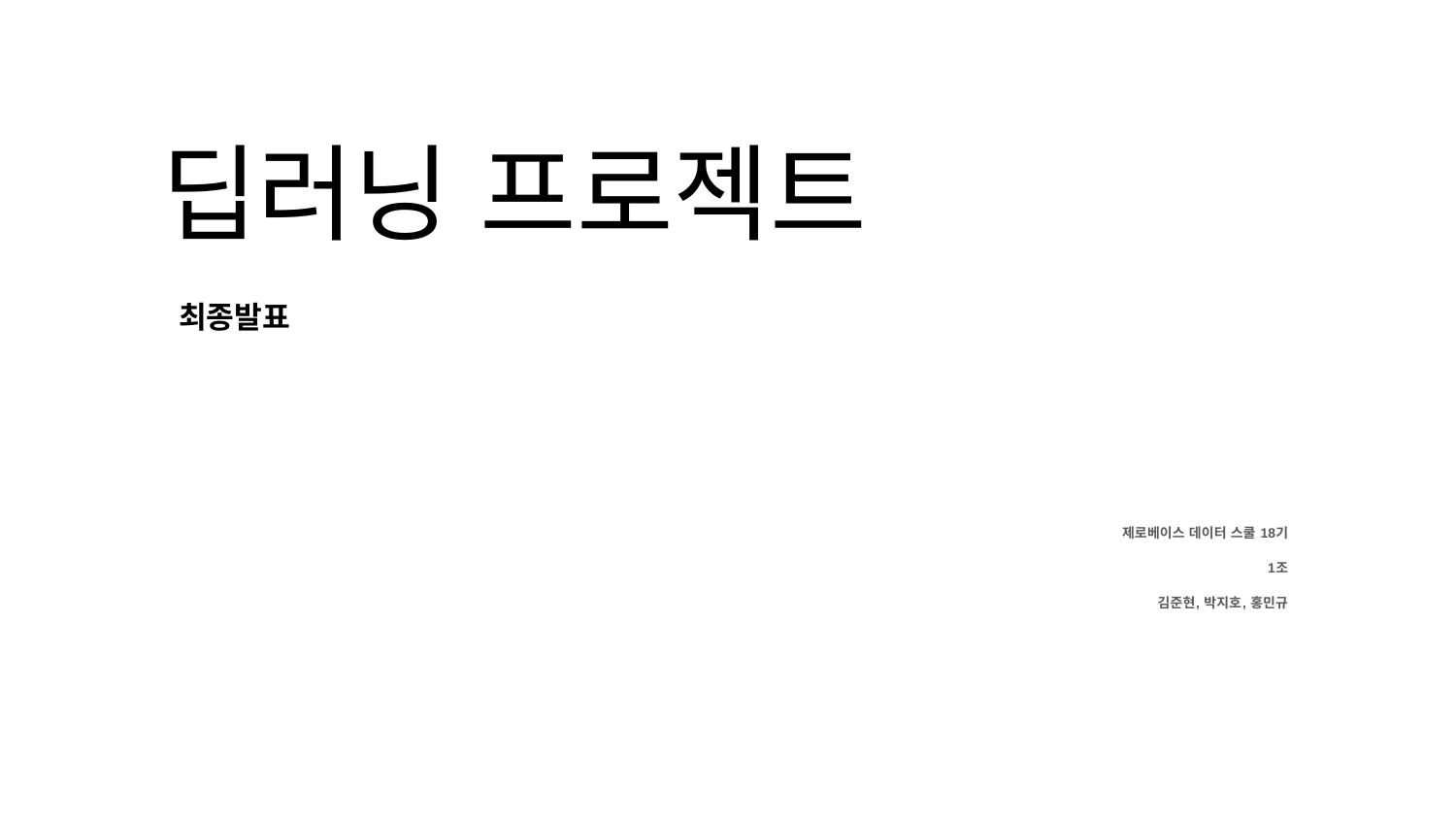

# 딥러닝 프로젝트 최종발표
제로베이스 데이터 스쿨 18기

1조

김준현, 박지호, 홍민규